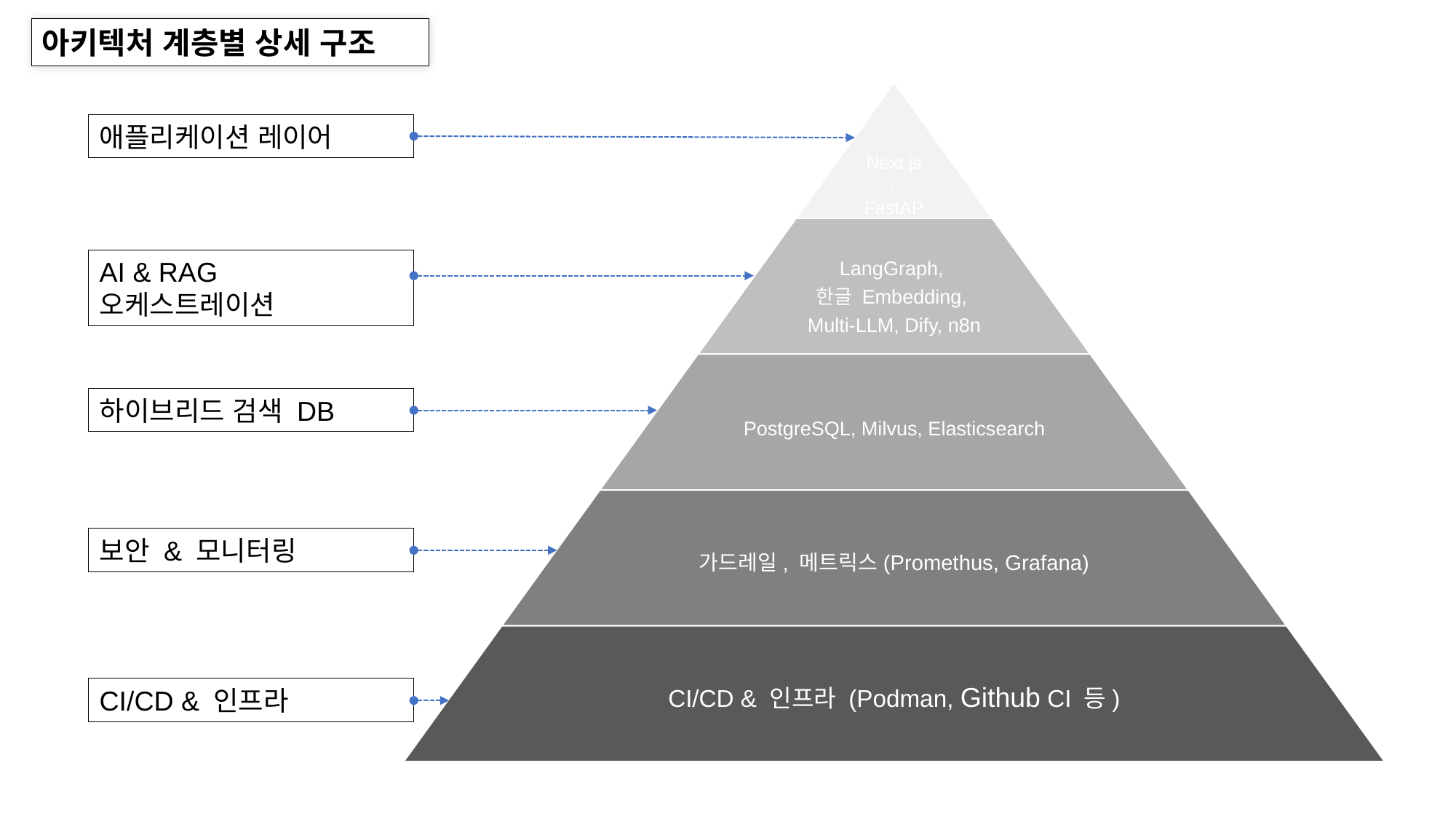

아키텍처 계층별 상세 구조

Next.js,
FastAPI

LangGraph,
한글 Embedding,
Multi-LLM, Dify, n8n
PostgreSQL, Milvus, Elasticsearch
가드레일, 메트릭스(Promethus, Grafana)
CI/CD & 인프라 (Podman, Github CI 등)
애플리케이션 레이어
AI & RAG 오케스트레이션
하이브리드 검색 DB
보안 & 모니터링
CI/CD & 인프라